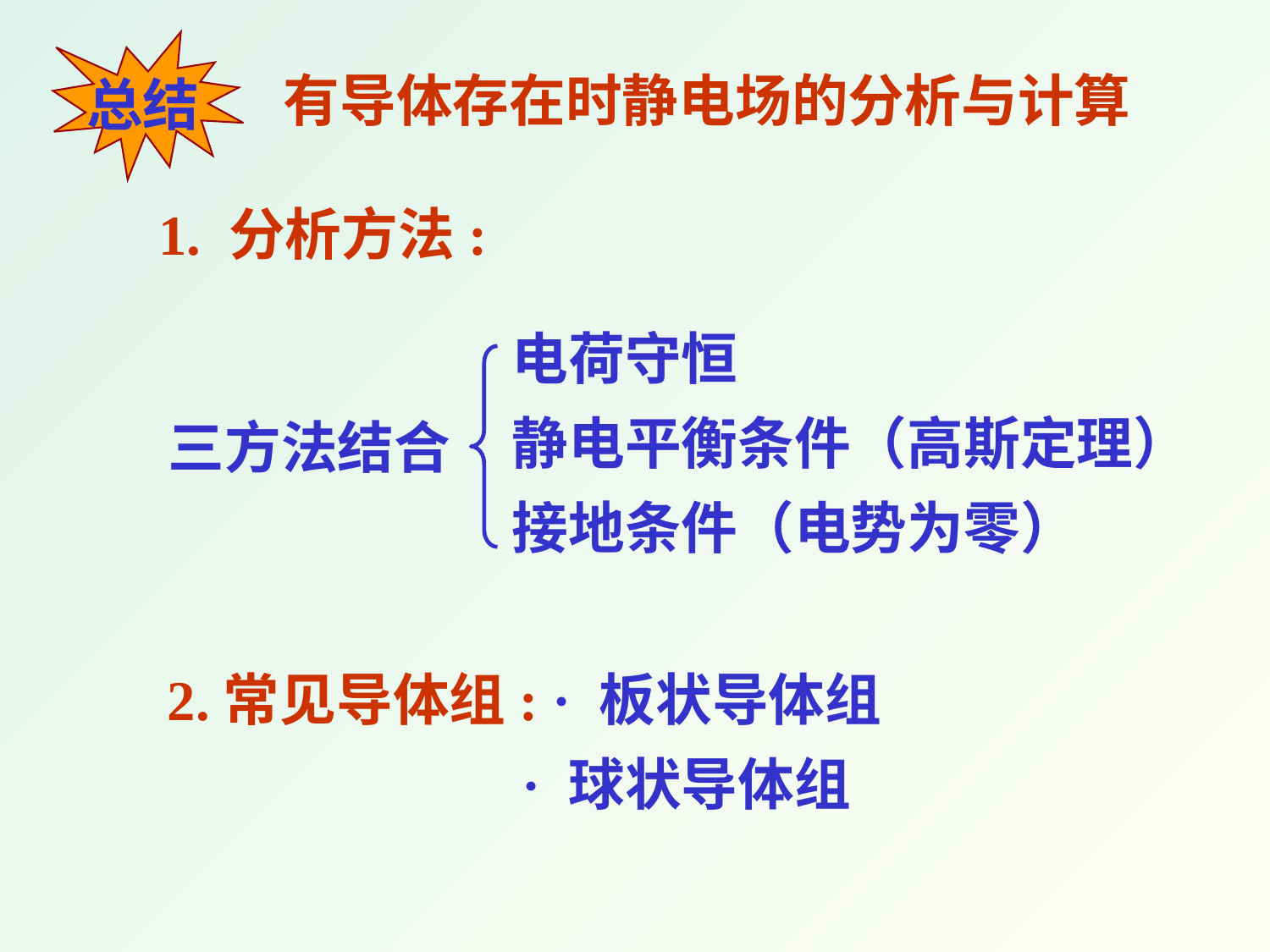

总结
有导体存在时静电场的分析与计算
1. 分析方法:
电荷守恒
静电平衡条件（高斯定理）
接地条件（电势为零）

三方法结合
2.常见导体组: · 板状导体组
                         · 球状导体组